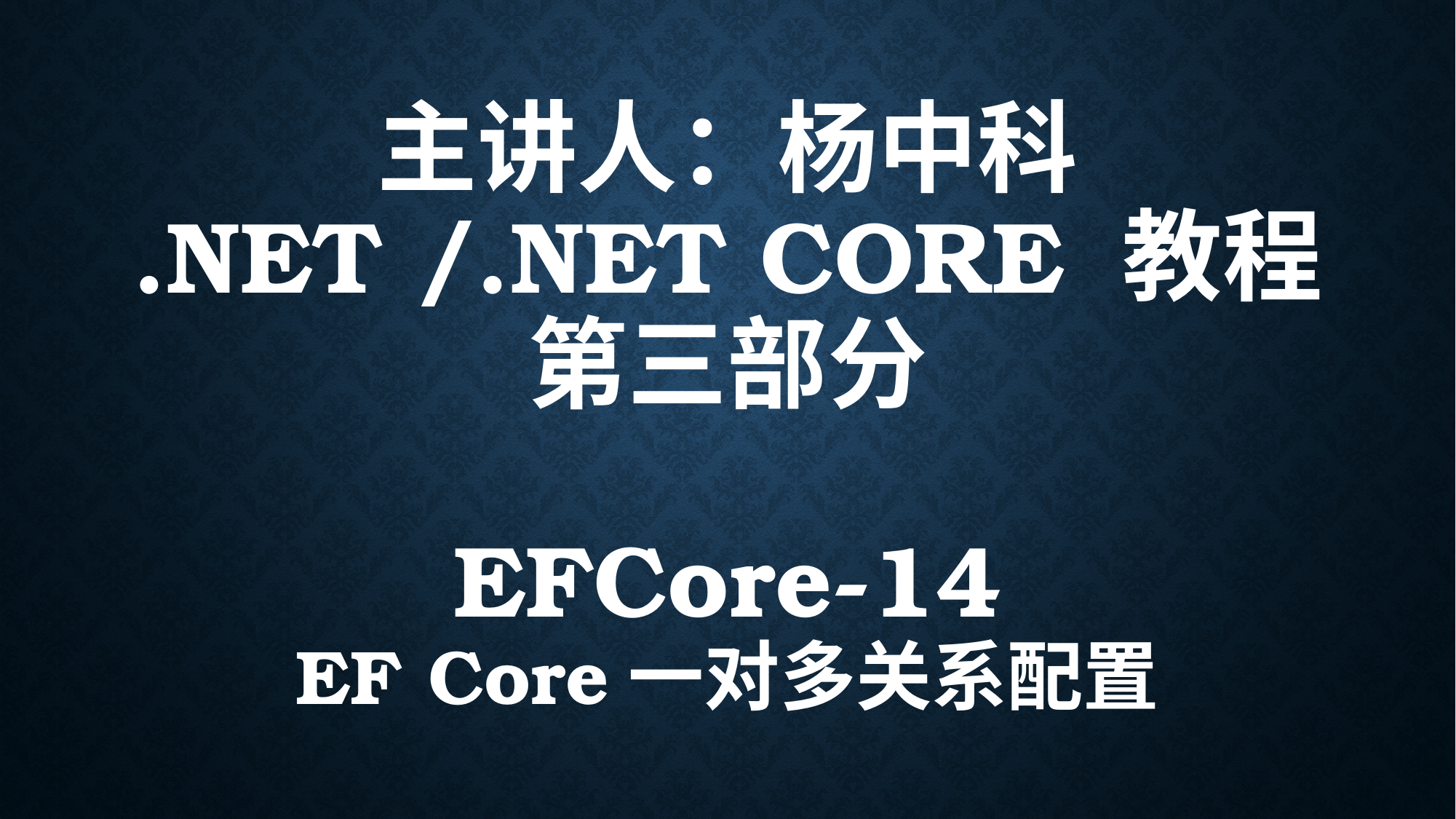

# 主讲人：杨中科 .NET /.NET Core 教程 第三部分 EFCore-14 EF Core一对多关系配置